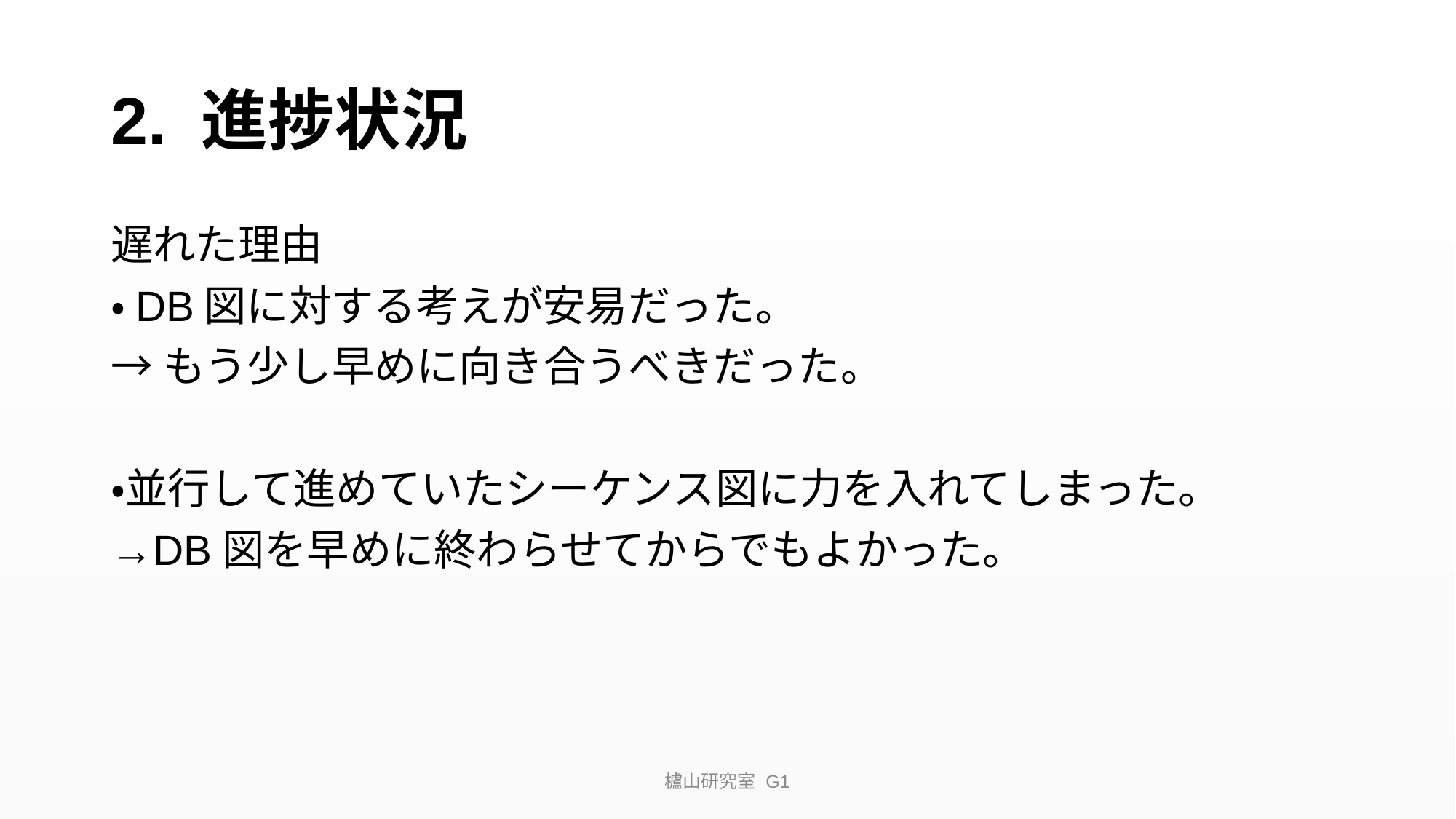

# 2. 進捗状況
遅れた理由
・DB図に対する考えが安易だった。
→もう少し早めに向き合うべきだった。

・並行して進めていたシーケンス図に力を入れてしまった。
→DB図を早めに終わらせてからでもよかった。
櫨山研究室 G1